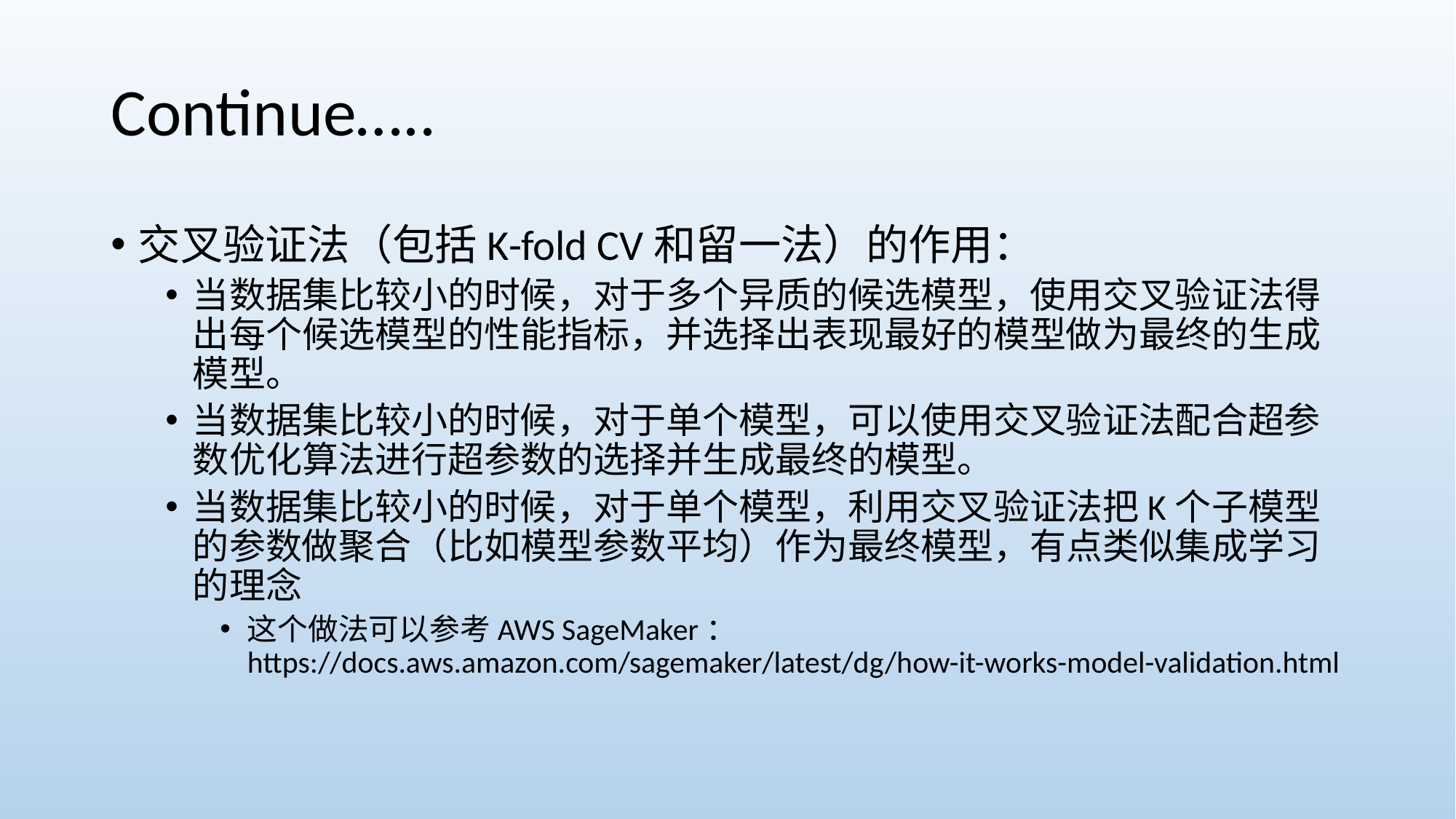

# Continue…..
交叉验证法（包括K-fold CV和留一法）的作用：
当数据集比较小的时候，对于多个异质的候选模型，使用交叉验证法得出每个候选模型的性能指标，并选择出表现最好的模型做为最终的生成模型。
当数据集比较小的时候，对于单个模型，可以使用交叉验证法配合超参数优化算法进行超参数的选择并生成最终的模型。
当数据集比较小的时候，对于单个模型，利用交叉验证法把K个子模型的参数做聚合（比如模型参数平均）作为最终模型，有点类似集成学习的理念
这个做法可以参考AWS SageMaker： https://docs.aws.amazon.com/sagemaker/latest/dg/how-it-works-model-validation.html